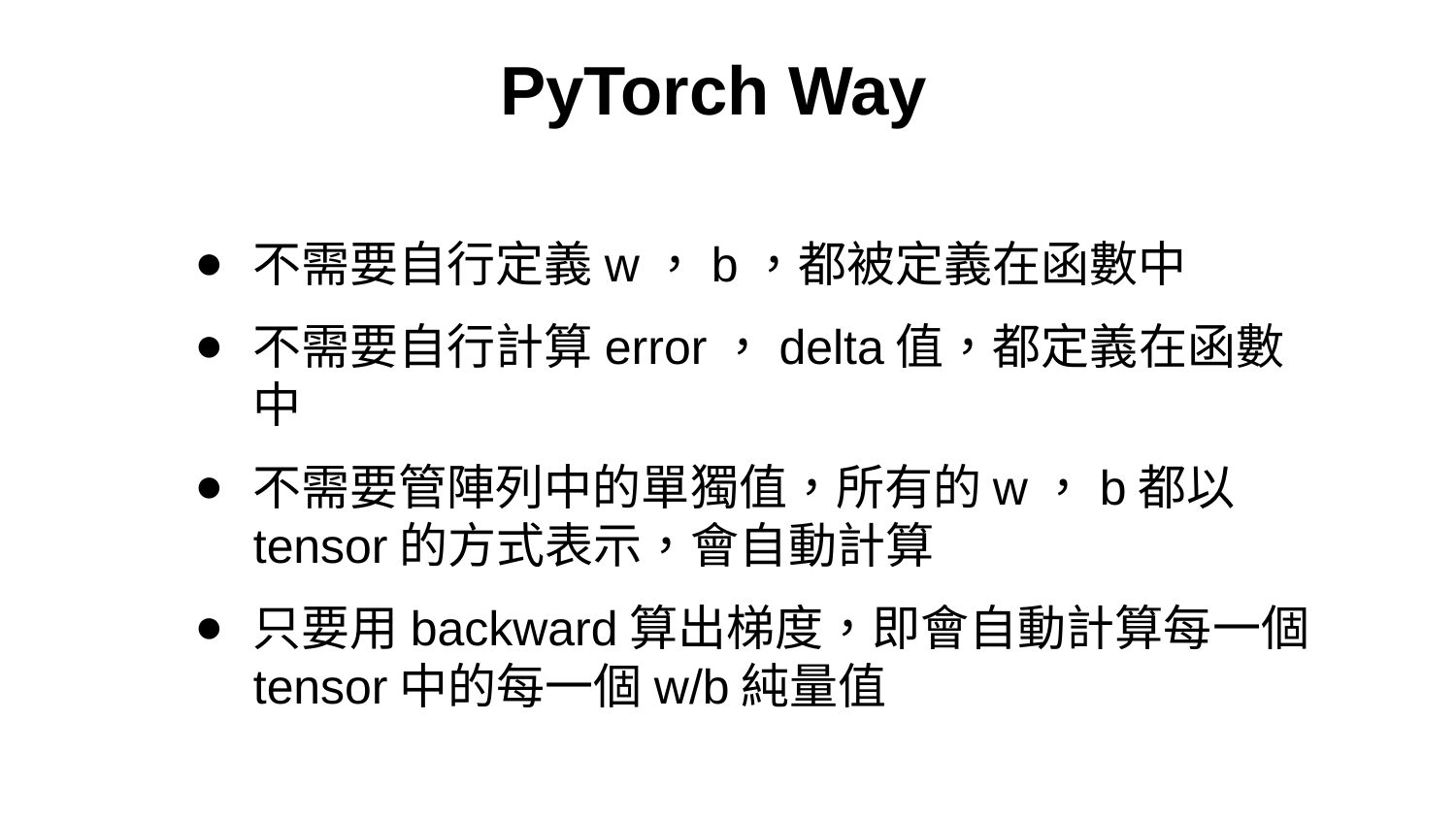

# PyTorch Way
不需要自行定義w，b，都被定義在函數中
不需要自行計算error，delta值，都定義在函數中
不需要管陣列中的單獨值，所有的w，b都以tensor的方式表示，會自動計算
只要用backward算出梯度，即會自動計算每一個tensor中的每一個w/b純量值